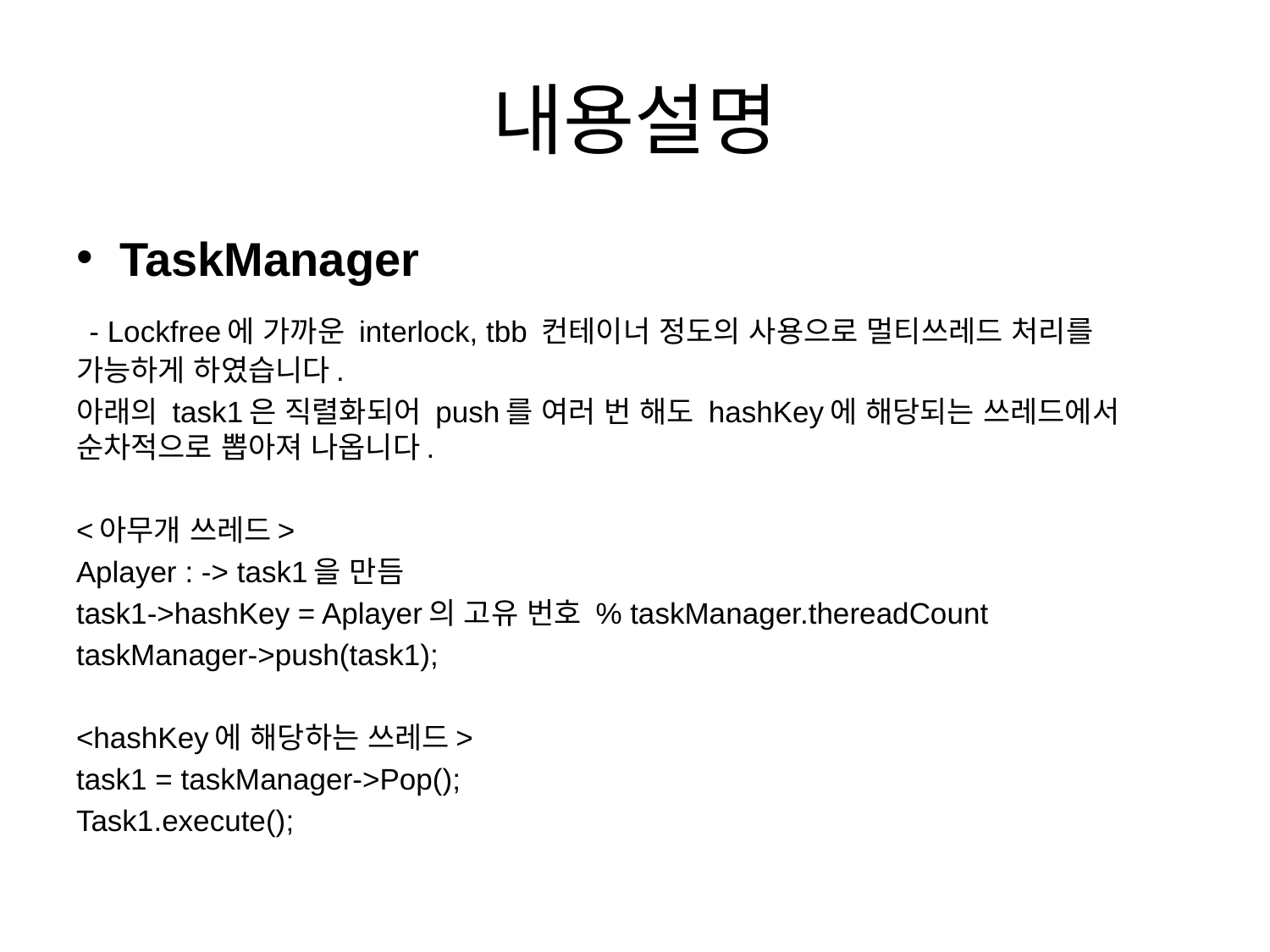

# 내용설명
TaskManager
 - Lockfree에 가까운 interlock, tbb 컨테이너 정도의 사용으로 멀티쓰레드 처리를 가능하게 하였습니다.
아래의 task1은 직렬화되어 push를 여러 번 해도 hashKey에 해당되는 쓰레드에서 순차적으로 뽑아져 나옵니다.

<아무개 쓰레드>
Aplayer : -> task1을 만듬
task1->hashKey = Aplayer의 고유 번호 % taskManager.thereadCount
taskManager->push(task1);

<hashKey에 해당하는 쓰레드>
task1 = taskManager->Pop();
Task1.execute();